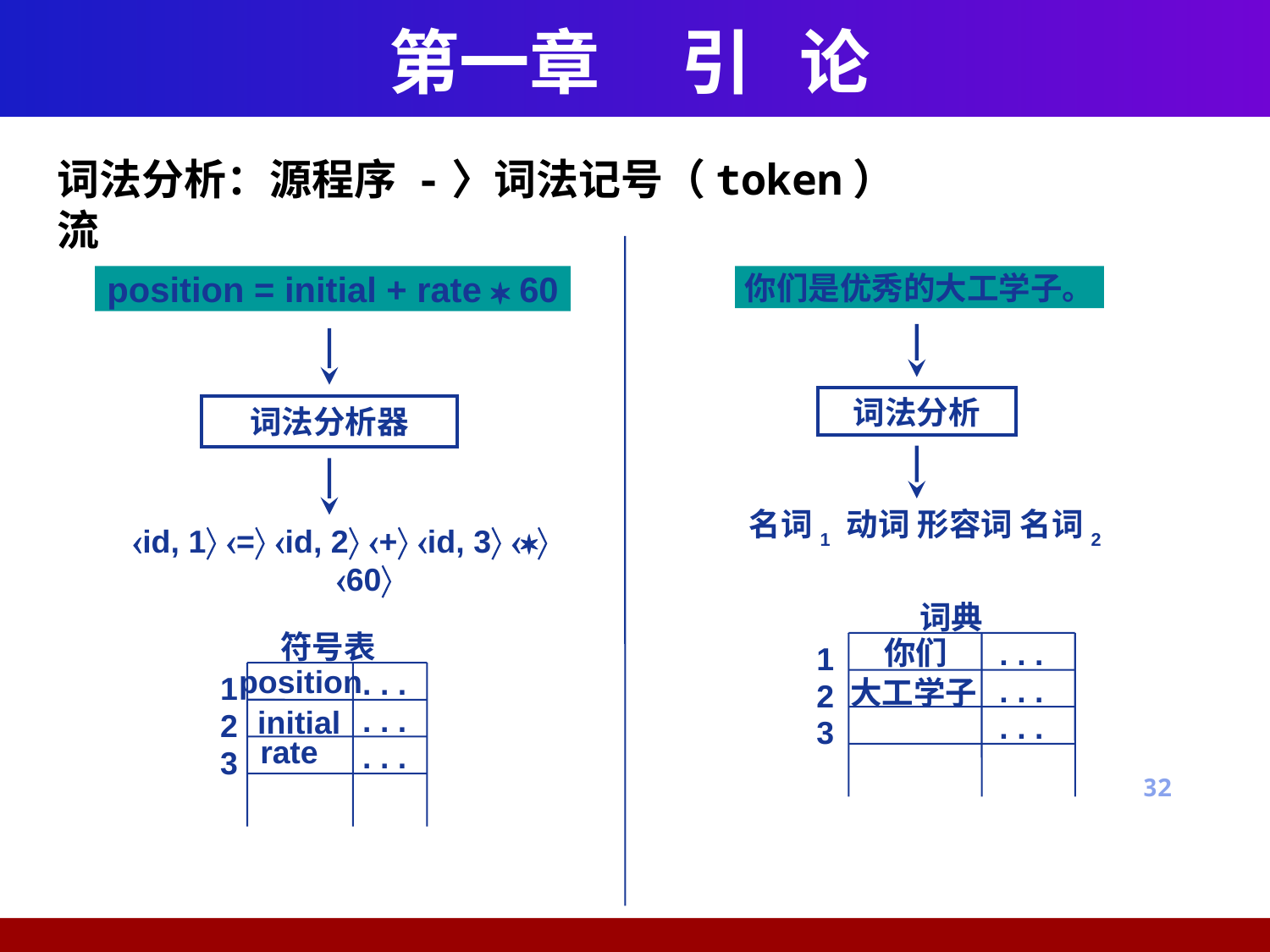

# 第一章     引   论
词法分析：源程序 -〉词法记号（token）流

position = initial + rate ∗ 60

词法分析器

〈id, 1〉 〈=〉 〈id, 2〉 〈+〉 〈id, 3〉 〈∗〉 〈60〉
你们是优秀的大工学子。

词法分析

名词1 动词 形容词 名词2
词典
你们
. . .
1

. . .
大工学子
2

. . .
3

符号表
position
. . .
1

. . .
initial
2

rate
. . .
3

32